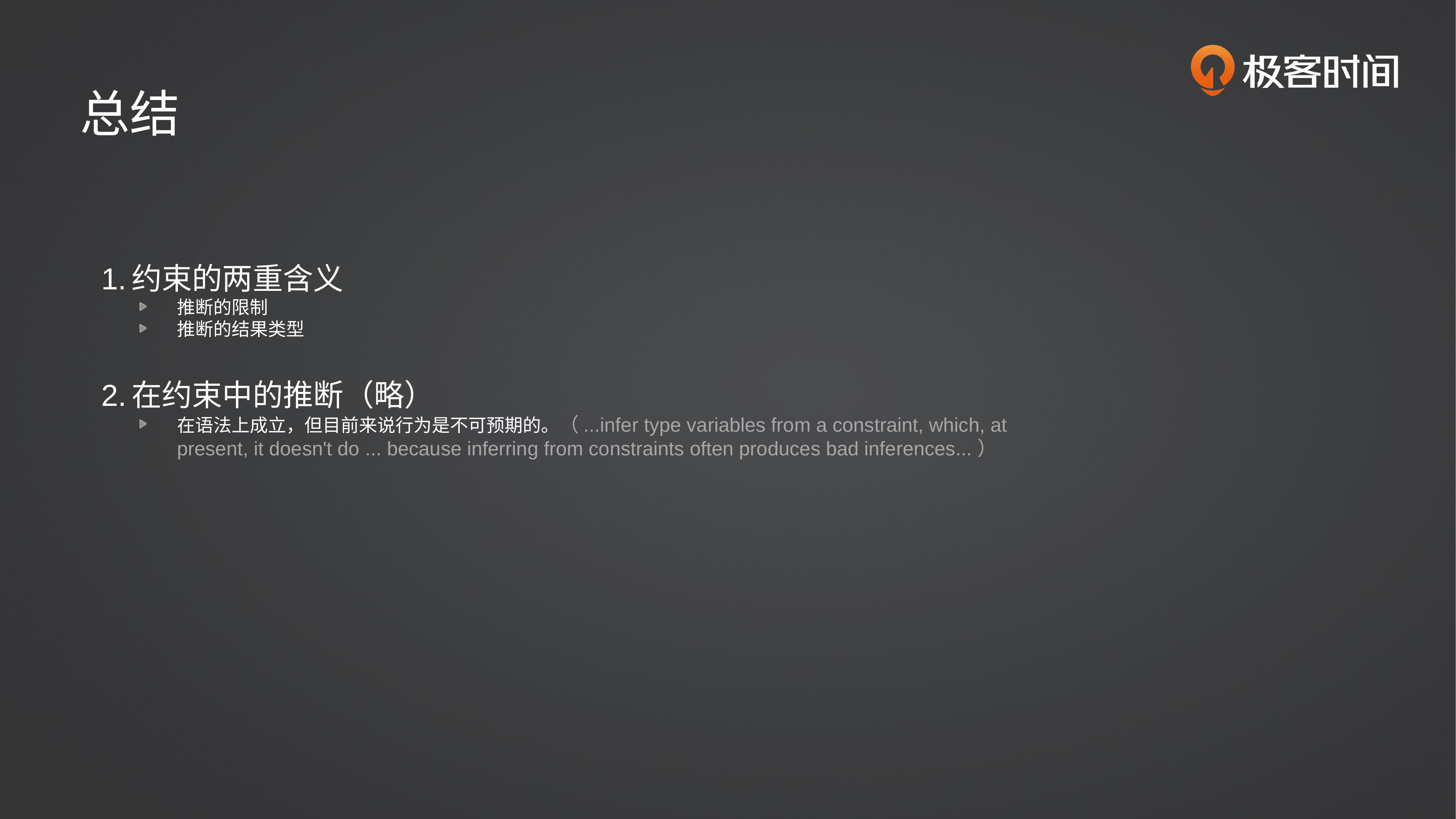

总结
约束的两重含义
推断的限制
推断的结果类型

在约束中的推断（略）
在语法上成立，但目前来说行为是不可预期的。（...infer type variables from a constraint, which, at present, it doesn't do ... because inferring from constraints often produces bad inferences...）